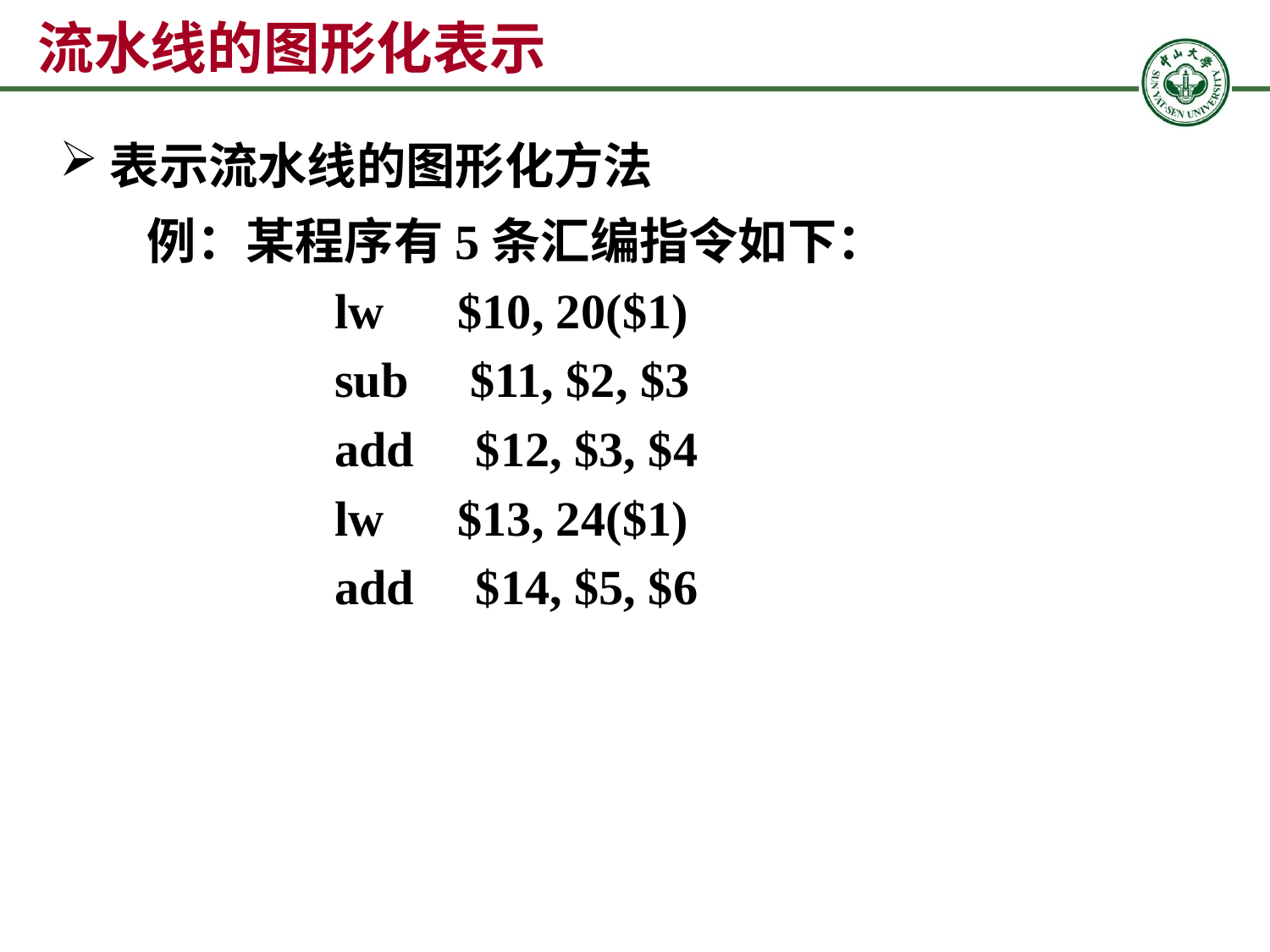

# 流水线的图形化表示
表示流水线的图形化方法
例：某程序有5条汇编指令如下：
lw      $10, 20($1)
sub     $11, $2, $3
add     $12, $3, $4
lw      $13, 24($1)
add     $14, $5, $6